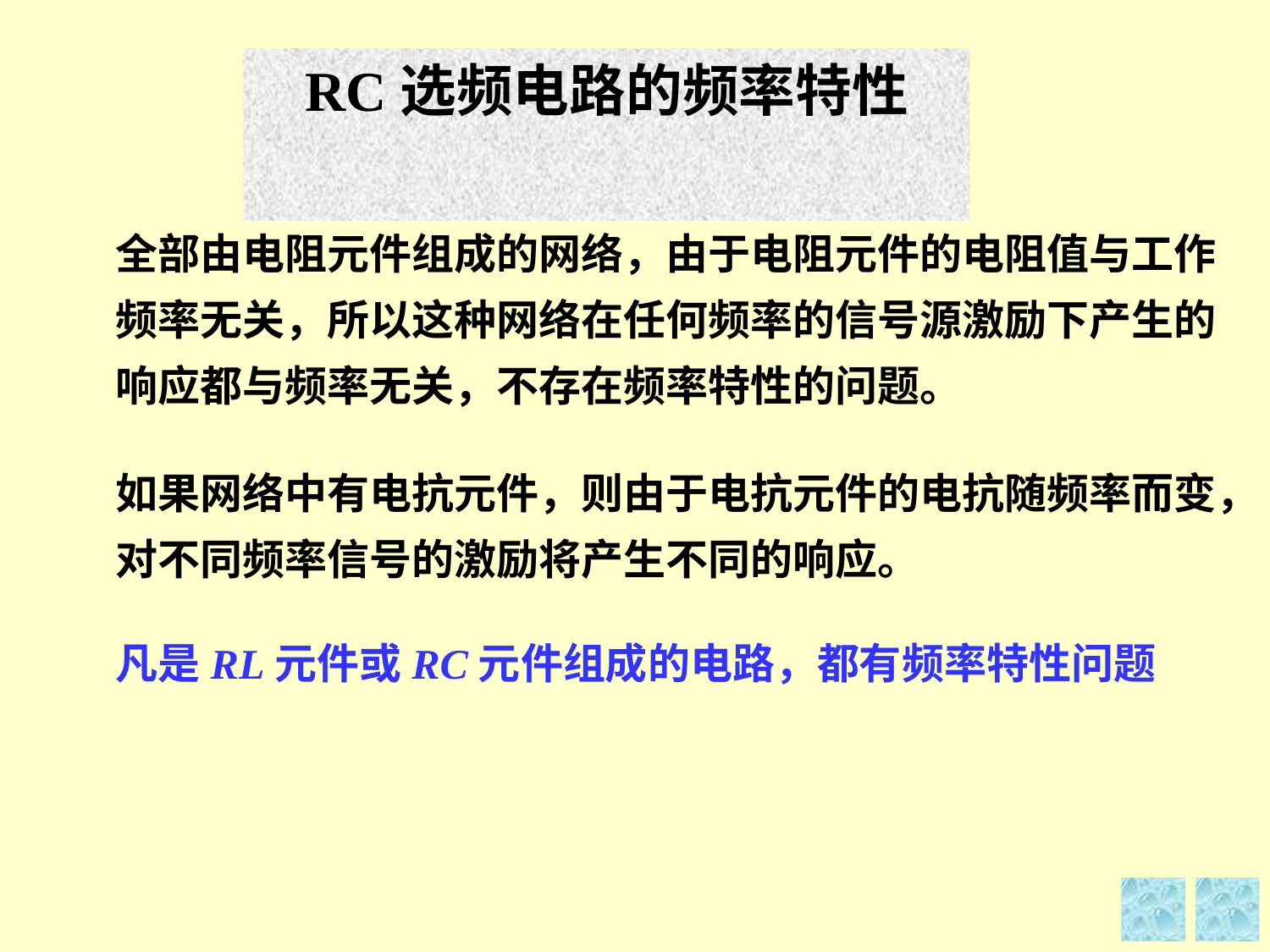

# RC选频电路的频率特性
全部由电阻元件组成的网络，由于电阻元件的电阻值与工作频率无关，所以这种网络在任何频率的信号源激励下产生的响应都与频率无关，不存在频率特性的问题。
如果网络中有电抗元件，则由于电抗元件的电抗随频率而变，对不同频率信号的激励将产生不同的响应。
凡是RL元件或RC元件组成的电路，都有频率特性问题